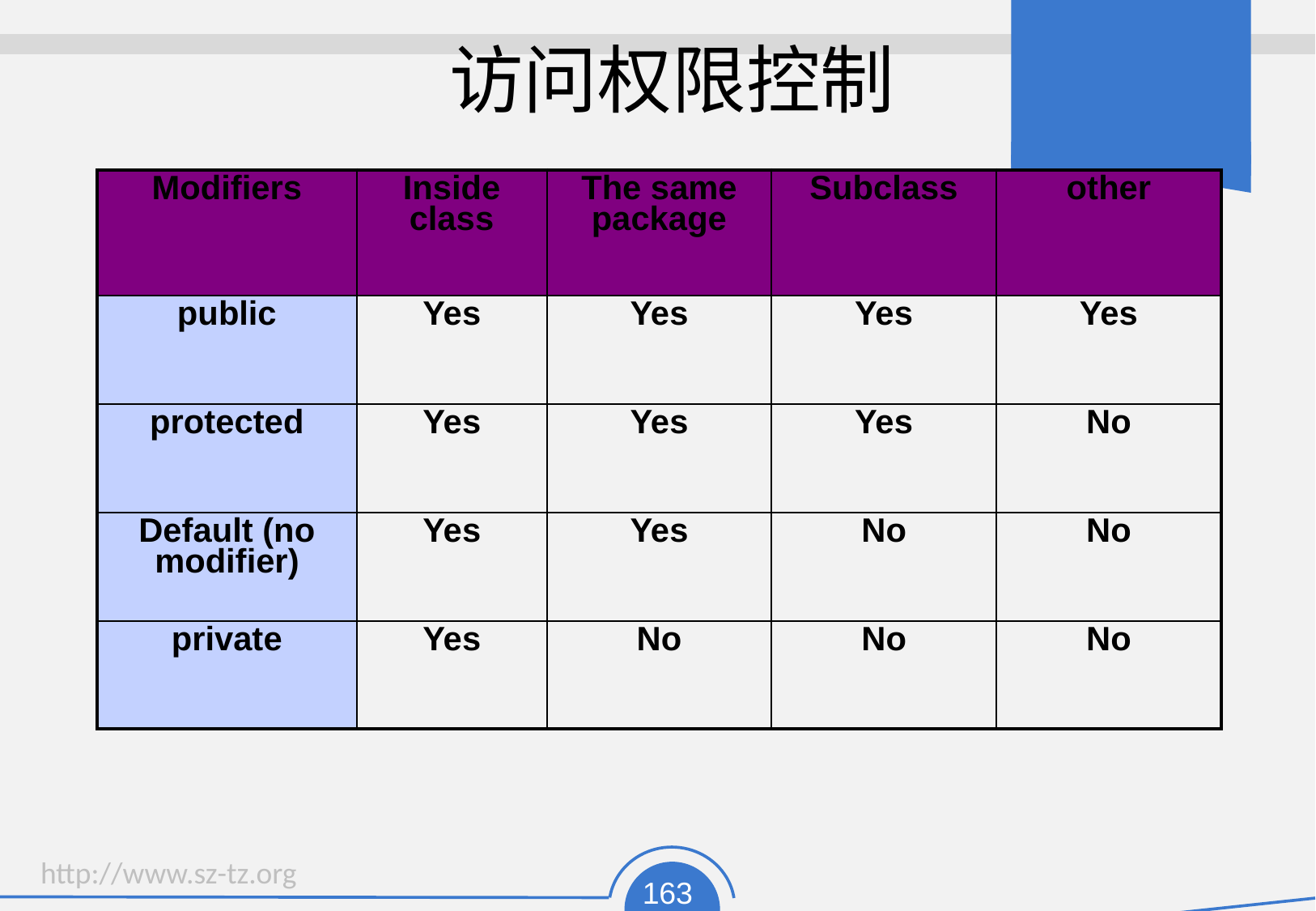

# 访问权限控制
| Modifiers | Inside class | The same package | Subclass | other |
| --- | --- | --- | --- | --- |
| public | Yes | Yes | Yes | Yes |
| protected | Yes | Yes | Yes | No |
| Default (no modifier) | Yes | Yes | No | No |
| private | Yes | No | No | No |